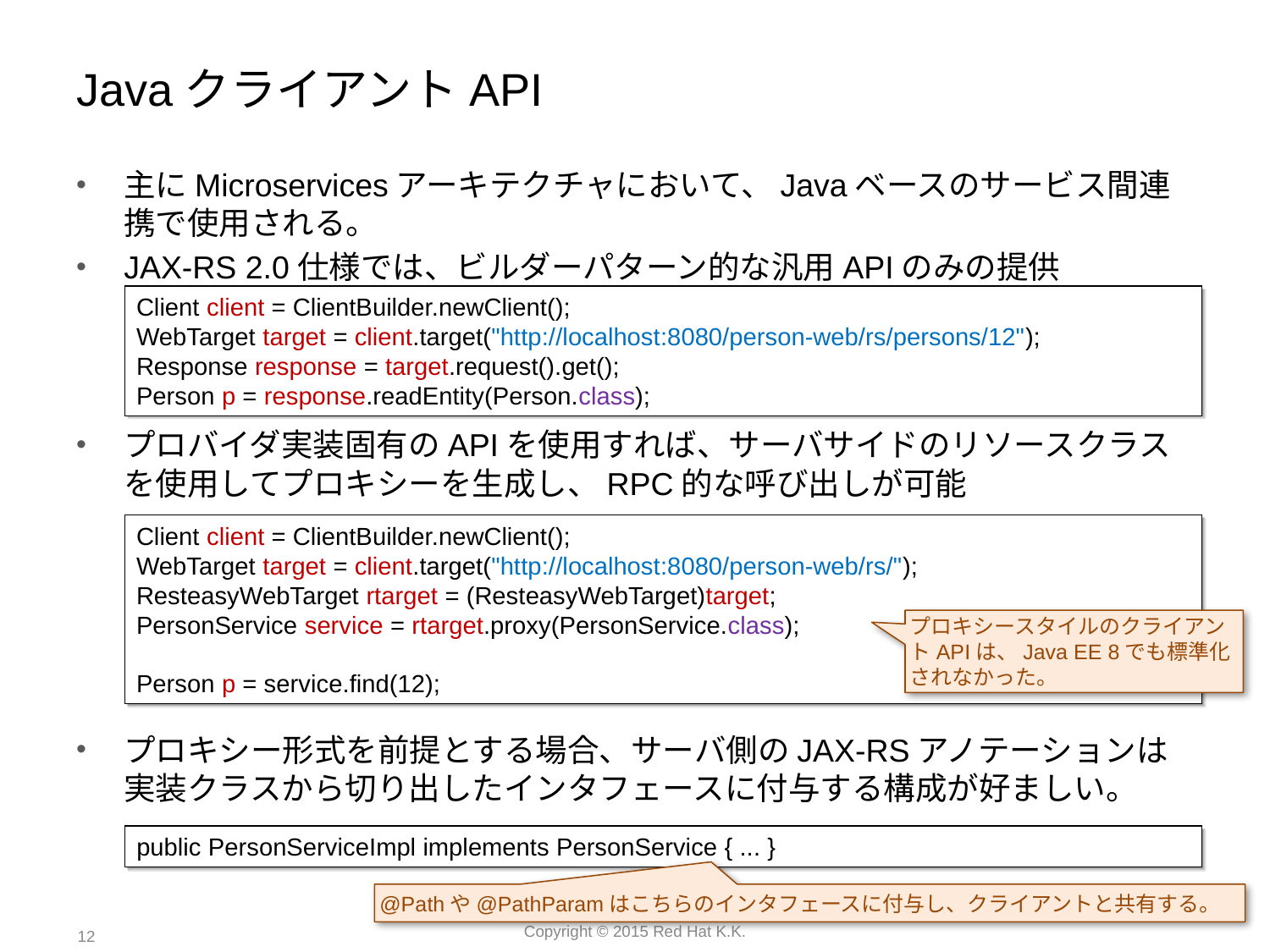

# JavaクライアントAPI
主にMicroservicesアーキテクチャにおいて、Javaベースのサービス間連携で使用される。
JAX-RS 2.0仕様では、ビルダーパターン的な汎用APIのみの提供

プロバイダ実装固有のAPIを使用すれば、サーバサイドのリソースクラスを使用してプロキシーを生成し、RPC的な呼び出しが可能

プロキシー形式を前提とする場合、サーバ側のJAX-RSアノテーションは実装クラスから切り出したインタフェースに付与する構成が好ましい。
Client client = ClientBuilder.newClient();
WebTarget target = client.target("http://localhost:8080/person-web/rs/persons/12");
Response response = target.request().get();
Person p = response.readEntity(Person.class);
Client client = ClientBuilder.newClient();
WebTarget target = client.target("http://localhost:8080/person-web/rs/");            ResteasyWebTarget rtarget = (ResteasyWebTarget)target;
PersonService service = rtarget.proxy(PersonService.class);

Person p = service.find(12);
プロキシースタイルのクライアントAPIは、Java EE 8でも標準化されなかった。
public PersonServiceImpl implements PersonService { ... }
@Pathや@PathParamはこちらのインタフェースに付与し、クライアントと共有する。
12
Copyright © 2015 Red Hat K.K.